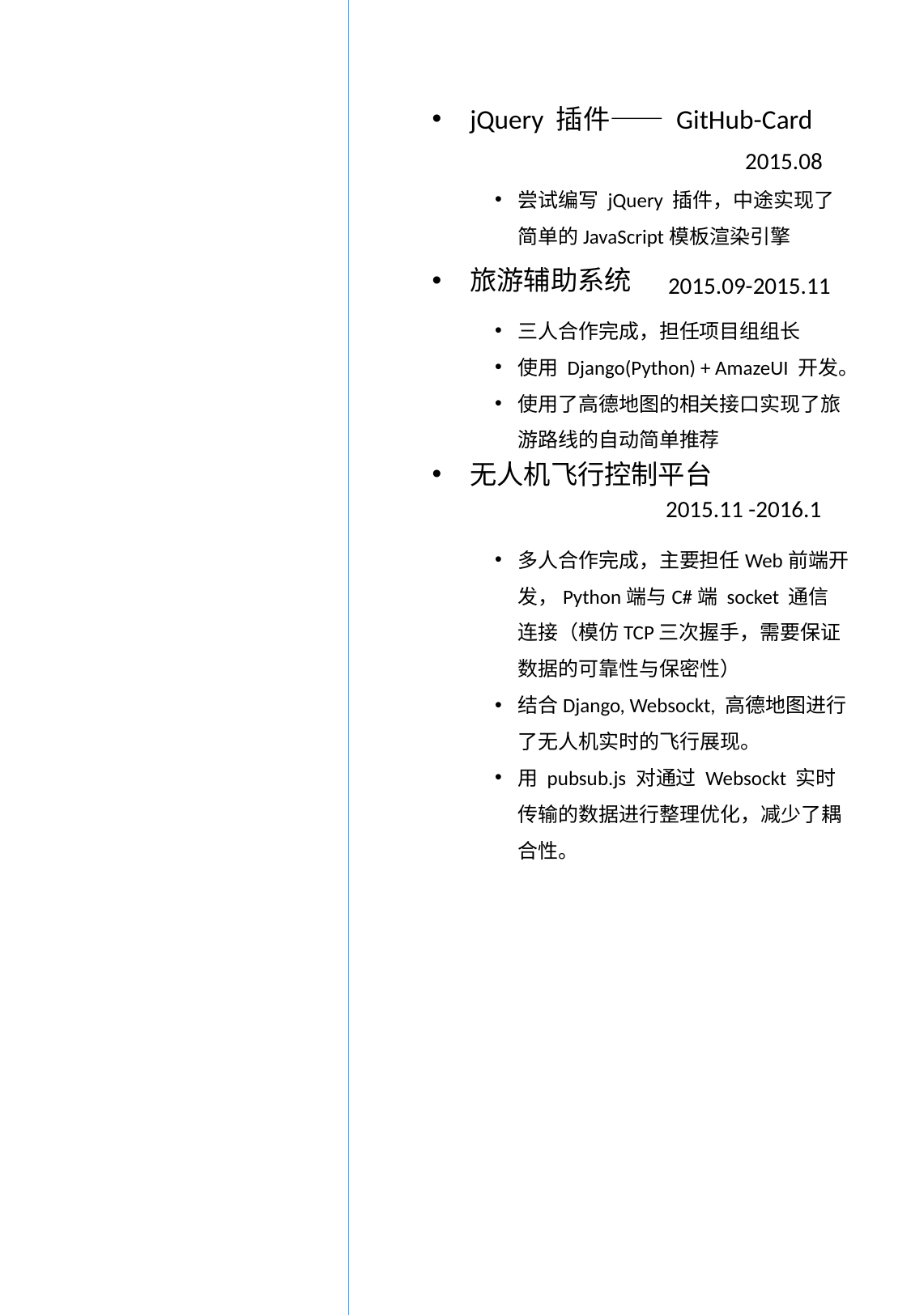

jQuery 插件—— GitHub-Card

旅游辅助系统

无人机飞行控制平台

2015.08
尝试编写 jQuery 插件，中途实现了简单的JavaScript模板渲染引擎
2015.09-2015.11
三人合作完成，担任项目组组长
使用 Django(Python) + AmazeUI 开发。
使用了高德地图的相关接口实现了旅游路线的自动简单推荐
2015.11 -2016.1
多人合作完成，主要担任Web前端开发，Python端与C#端 socket 通信连接（模仿TCP三次握手，需要保证数据的可靠性与保密性）
结合Django, Websockt, 高德地图进行了无人机实时的飞行展现。
用 pubsub.js 对通过 Websockt 实时传输的数据进行整理优化，减少了耦合性。